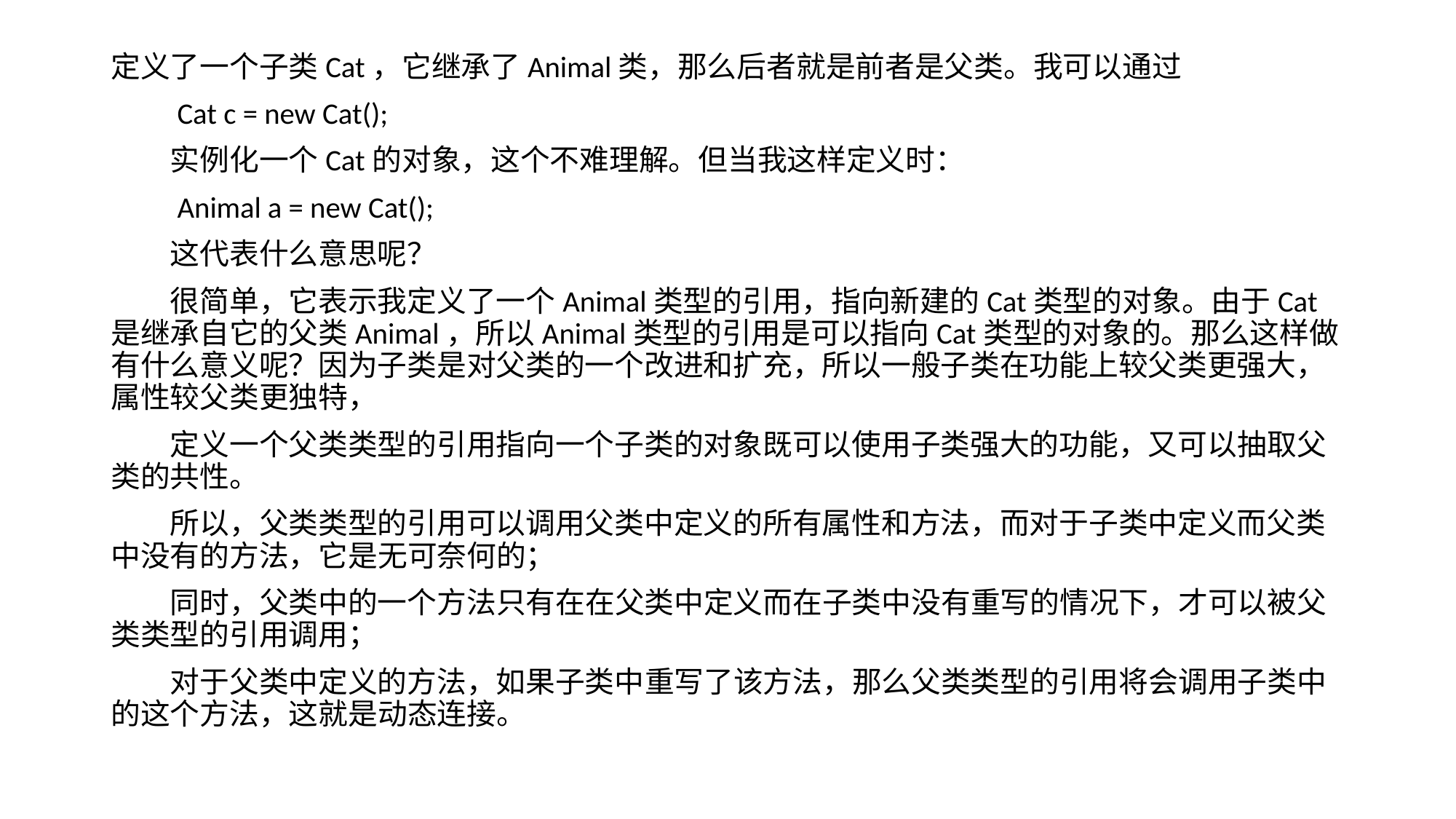

定义了一个子类Cat，它继承了Animal类，那么后者就是前者是父类。我可以通过
　　Cat c = new Cat();
　　实例化一个Cat的对象，这个不难理解。但当我这样定义时：
　　Animal a = new Cat();
　　这代表什么意思呢？
　　很简单，它表示我定义了一个Animal类型的引用，指向新建的Cat类型的对象。由于Cat是继承自它的父类Animal，所以Animal类型的引用是可以指向Cat类型的对象的。那么这样做有什么意义呢？因为子类是对父类的一个改进和扩充，所以一般子类在功能上较父类更强大，属性较父类更独特，
　　定义一个父类类型的引用指向一个子类的对象既可以使用子类强大的功能，又可以抽取父类的共性。
　　所以，父类类型的引用可以调用父类中定义的所有属性和方法，而对于子类中定义而父类中没有的方法，它是无可奈何的；
　　同时，父类中的一个方法只有在在父类中定义而在子类中没有重写的情况下，才可以被父类类型的引用调用；
　　对于父类中定义的方法，如果子类中重写了该方法，那么父类类型的引用将会调用子类中的这个方法，这就是动态连接。